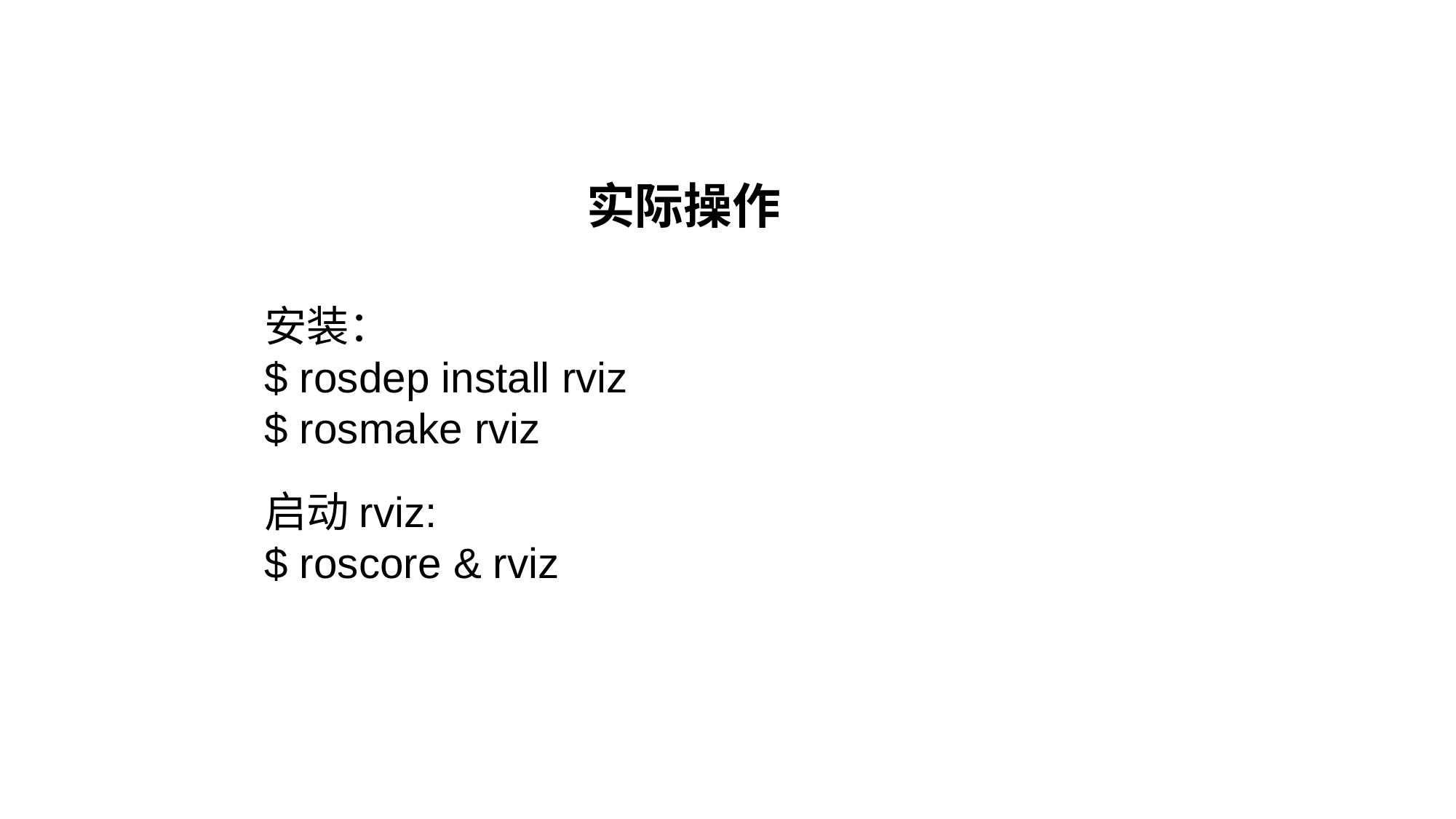

实际操作

安装：
$ rosdep install rviz
$ rosmake rviz

启动rviz:
$ roscore & rviz